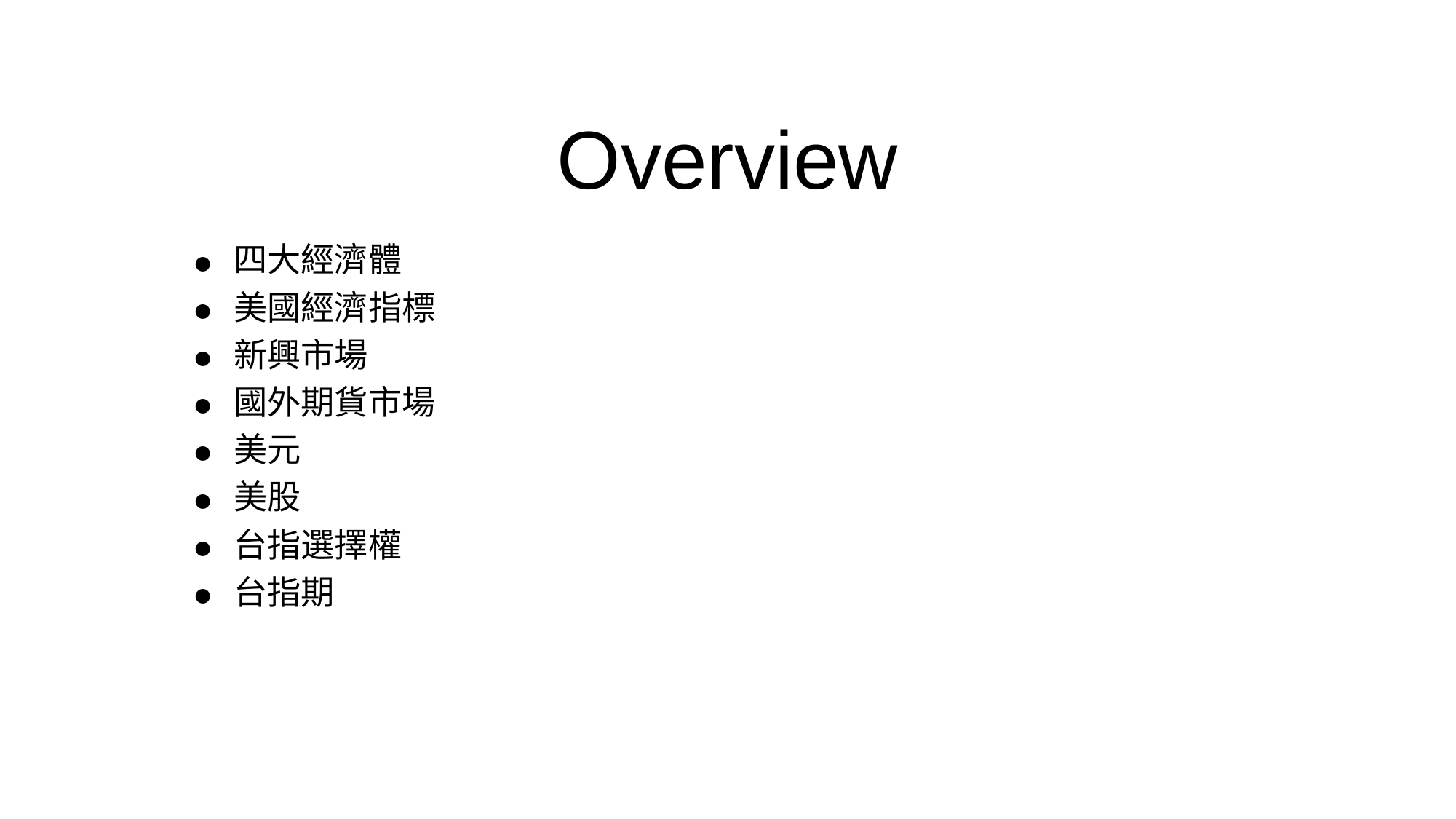

# Overview
四大經濟體
美國經濟指標
新興市場
國外期貨市場
美元
美股
台指選擇權
台指期